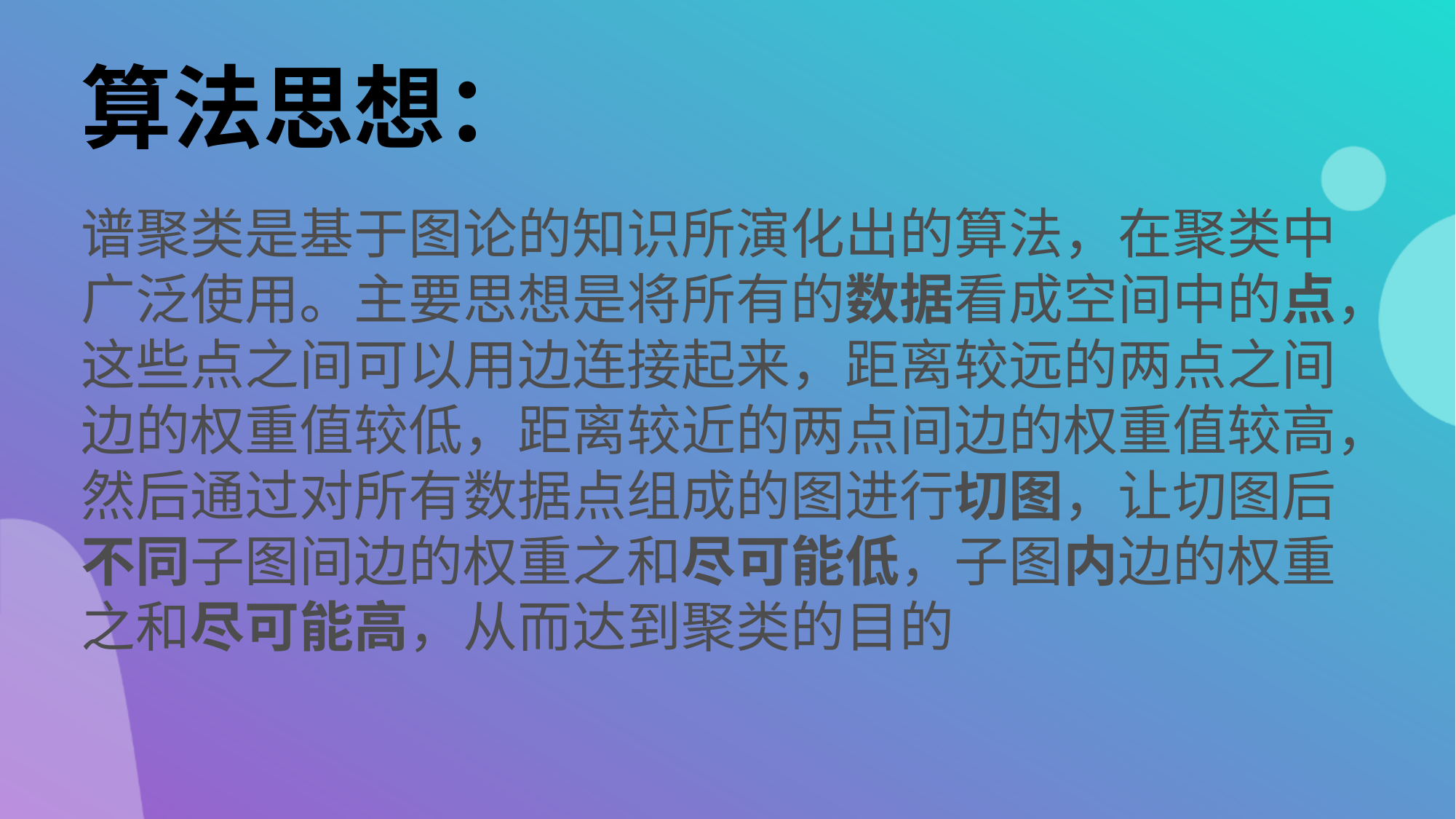

算法思想：
谱聚类是基于图论的知识所演化出的算法，在聚类中广泛使用。主要思想是将所有的数据看成空间中的点，这些点之间可以用边连接起来，距离较远的两点之间边的权重值较低，距离较近的两点间边的权重值较高，然后通过对所有数据点组成的图进行切图，让切图后不同子图间边的权重之和尽可能低，子图内边的权重之和尽可能高，从而达到聚类的目的